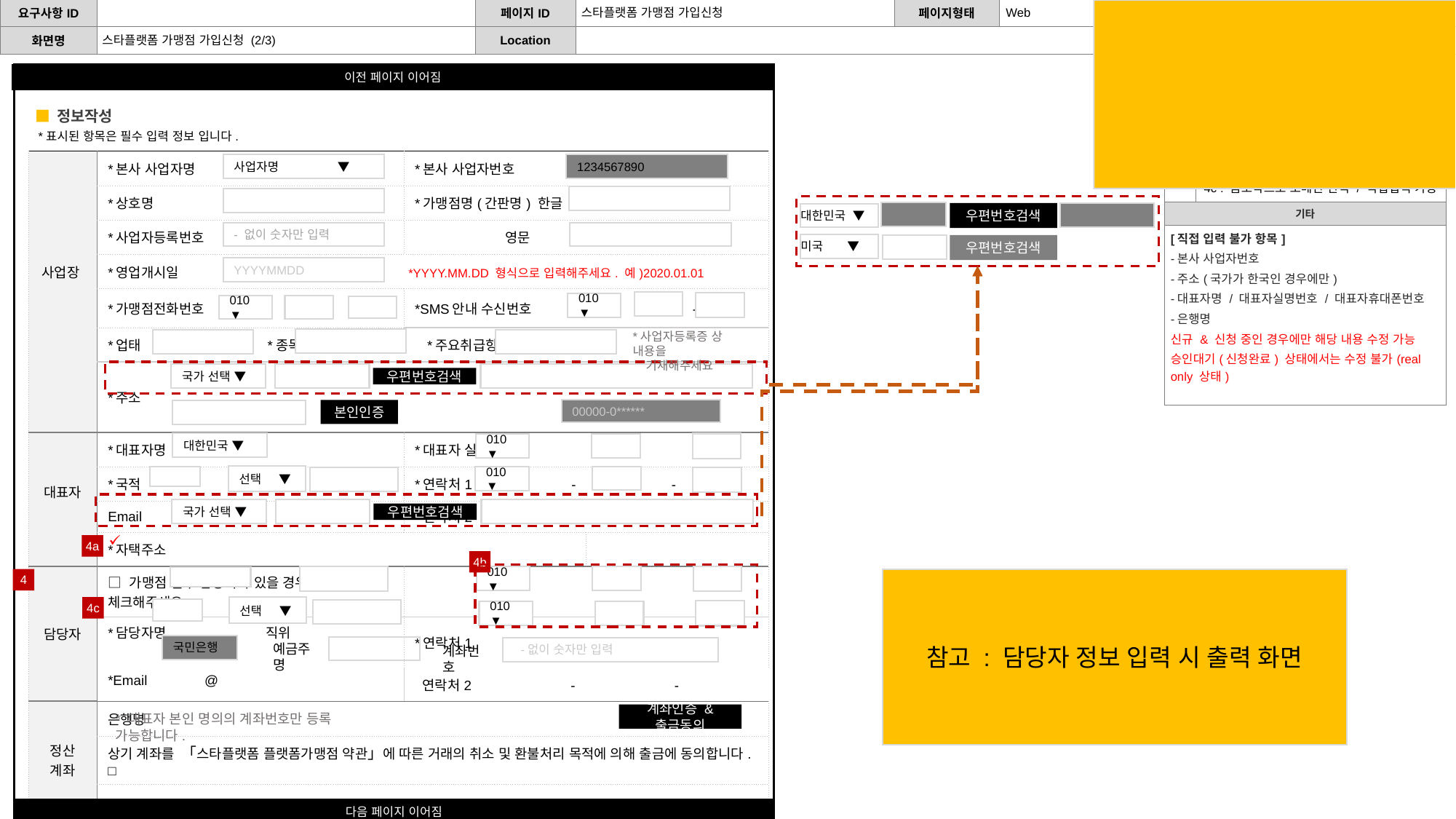

스타플랫폼 가맹점 가입신청
Web
박세곤
스타플랫폼 가맹점 가입신청 (2/3)
| Description |  |
| --- | --- |
| 4 | [담당자 정보 입력] 4a : 체크박스 선택시 담당자 정보 입력 항목 출력 4b : 콤보박스 / 숫자만 입력 가능 4c : 콤보박스로 도메인 선택 / 직접입력 가능 |
| 기타 |  |
| [직접 입력 불가 항목] -본사 사업자번호 -주소(국가가 한국인 경우에만) -대표자명 / 대표자실명번호 / 대표자휴대폰번호 -은행명 신규 & 신청 중인 경우에만 해당 내용 수정 가능 승인대기(신청완료) 상태에서는 수정 불가(real only 상태) |  |

이전 페이지 이어짐
■ 정보작성
*표시된 항목은 필수 입력 정보 입니다.
| 사업장 | \*본사 사업자명 | \*본사 사업자번호 |  |
| --- | --- | --- | --- |
|  | \*상호명 | \*가맹점명(간판명) 한글 |  |
|  | \*사업자등록번호 | 영문 |  |
|  | \*영업개시일 \*YYYY.MM.DD 형식으로 입력해주세요. 예)2020.01.01 |  |  |
|  | \*가맹점전화번호 - - | \*SMS안내 수신번호 - - |  |
|  | \*업태 \*종목 \*주요취급항목 |  |  |
|  | \*주소 |  |  |
| 대표자 | \*대표자명 | \*대표자 실명번호 |  |
|  | \*국적 | \*연락처1 - - |  |
|  | Email @ | \*연락처2 - - |  |
|  | \*자택주소 |  |  |
| 담당자 | □ 가맹점 실무 담당자가 있을 경우, 체크해주세요. |  |  |
|  | \*담당자명 직위 | \*연락처1 - - |  |
|  | \*Email @ | 연락처2 - - |  |
| 정산 계좌 | 은행명 |  |  |
|  | 상기 계좌를 「스타플랫폼 플랫폼가맹점 약관」에 따른 거래의 취소 및 환불처리 목적에 의해 출금에 동의합니다. □ |  |  |
|  |  |  |  |
1234567890
사업자명                 ▼

우편번호검색

대한민국  ▼
- 없이 숫자만 입력

미국       ▼
우편번호검색

YYYYMMDD

010▼
010▼

*사업자등록증 상 내용을
   기재해주세요

국가 선택 ▼

우편번호검색

본인인증
00000-0******

대한민국 ▼

010▼

선택     ▼

010▼

국가 선택 ▼

우편번호검색

4a
4b

010▼

4
참고 : 담당자 정보 입력 시 출력 화면
4c
선택     ▼

010▼

예금주명
국민은행

계좌번호
  -없이 숫자만 입력
계좌인증 & 출금동의
* 대표자 본인 명의의 계좌번호만 등록 가능합니다.
다음 페이지 이어짐